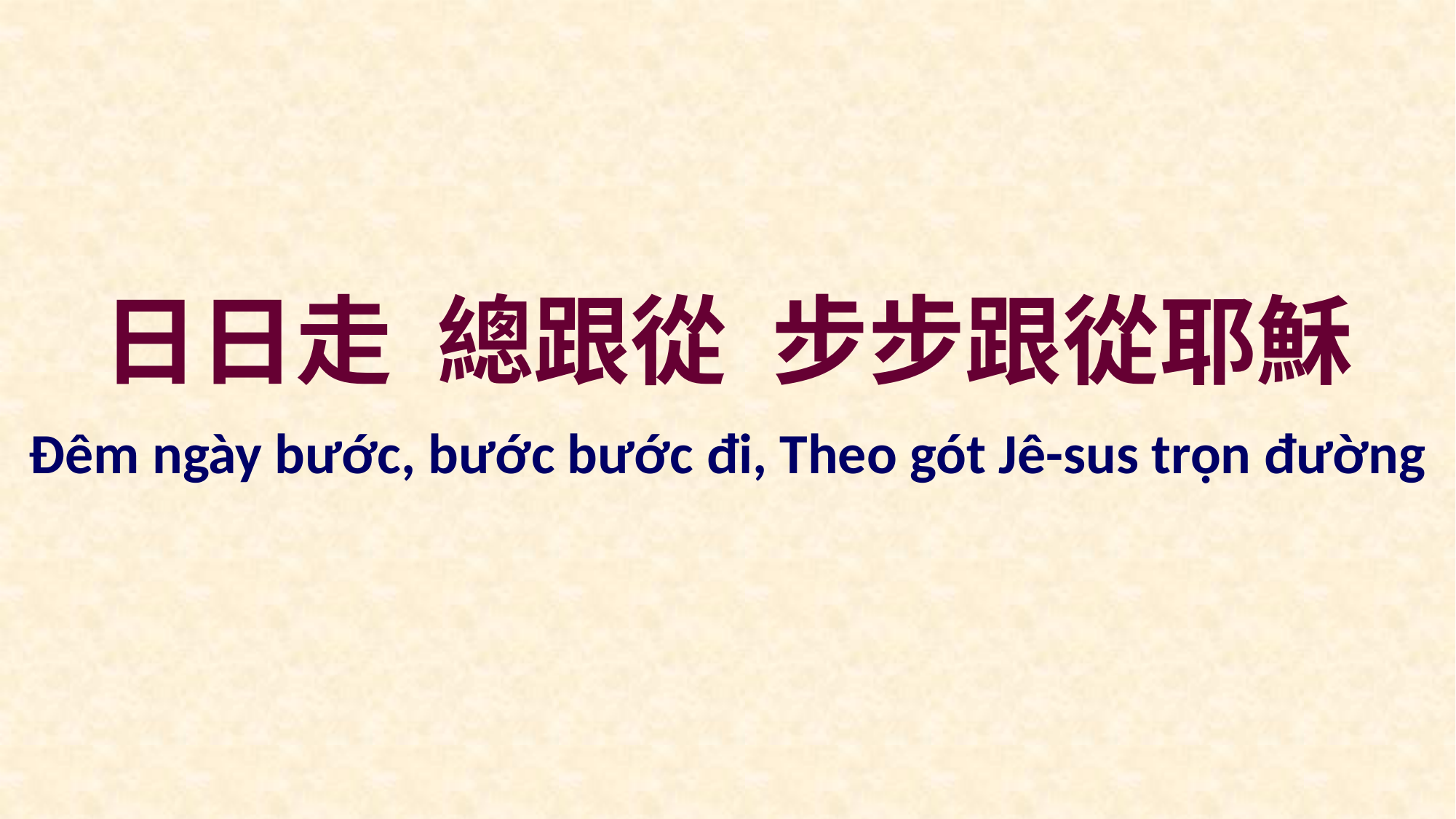

日日走  總跟從  步步跟從耶穌
Đêm ngày bước, bước bước đi, Theo gót Jê-sus trọn đường